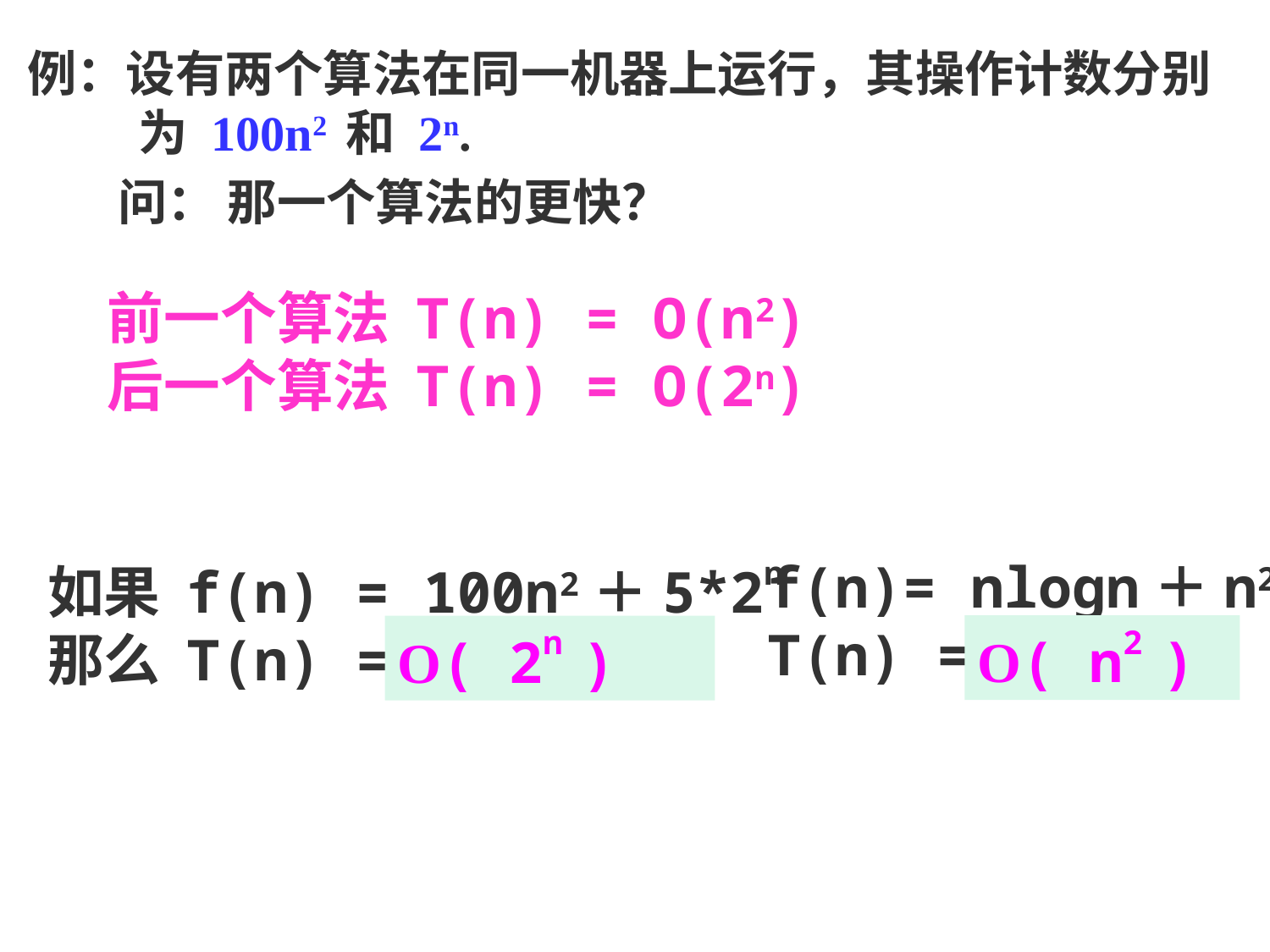

例：设有两个算法在同一机器上运行，其操作计数分别为 100n2 和 2n.
       问： 那一个算法的更快？
前一个算法 T(n) = O(n2)
后一个算法 T(n) = O(2n)
f(n)= nlogn＋n2
T(n) = ？
如果 f(n) = 100n2＋5*2n
那么 T(n) = ？
O( n2 )
O( 2n )